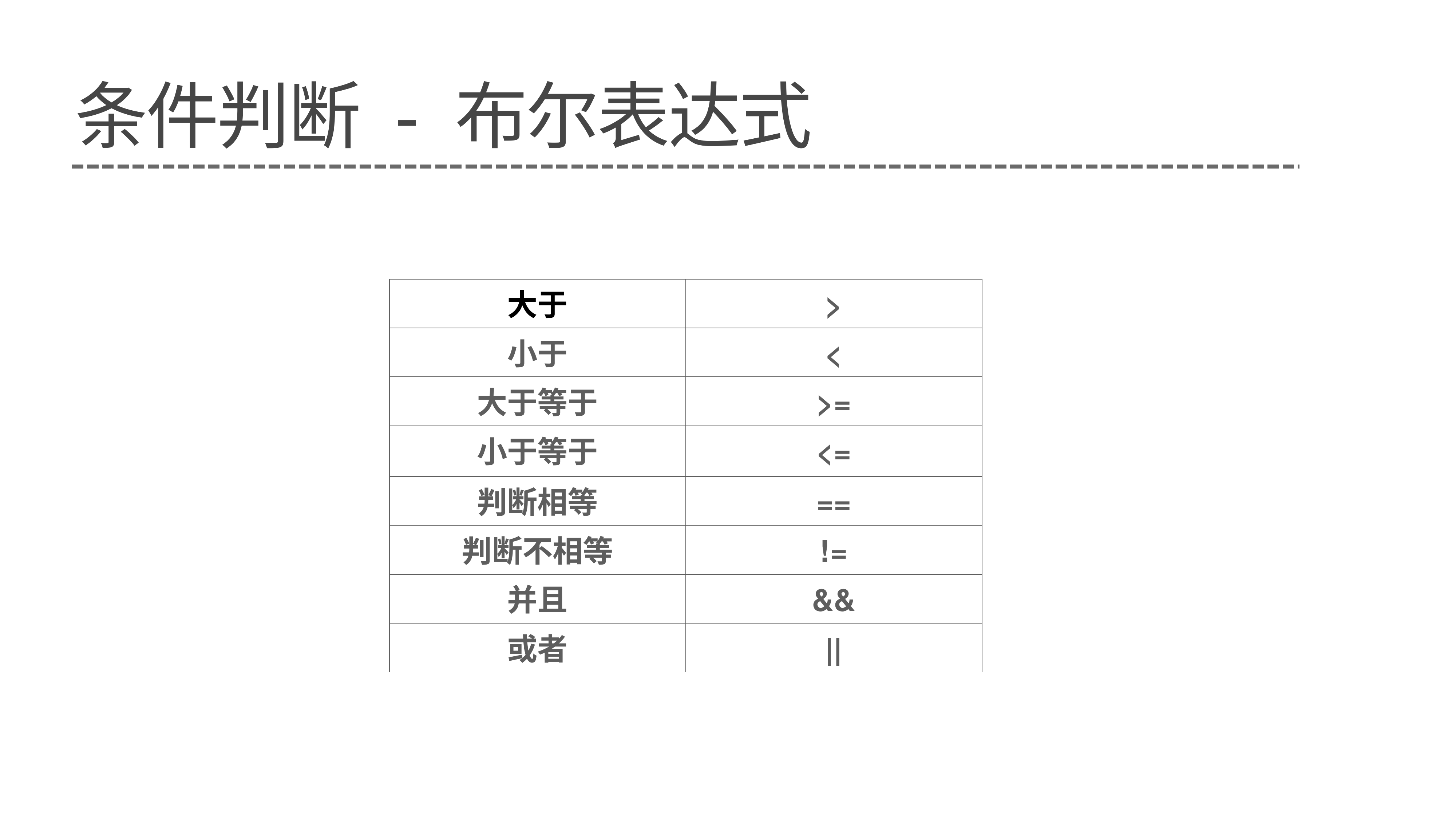

# 条件判断 - 布尔表达式

| 大于 | > |
| --- | --- |
| 小于 | < |
| 大于等于 | >= |
| 小于等于 | <= |
| 判断相等 | == |
| 判断不相等 | != |
| 并且 | && |
| 或者 | || |